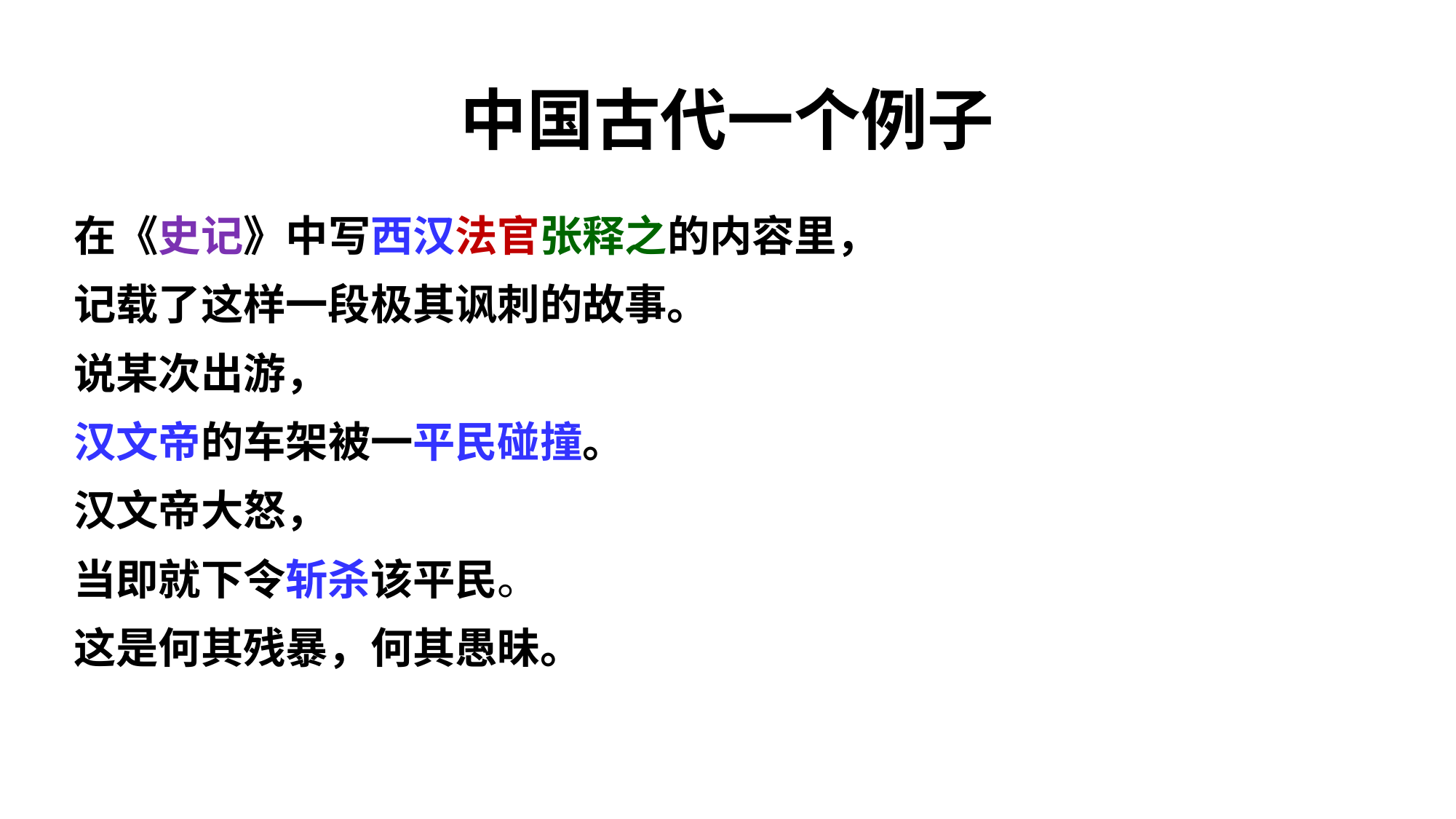

# 中国古代一个例子
在《史记》中写西汉法官张释之的内容里，
记载了这样一段极其讽刺的故事。
说某次出游，
汉文帝的车架被一平民碰撞。
汉文帝大怒，
当即就下令斩杀该平民。
这是何其残暴，何其愚昧。